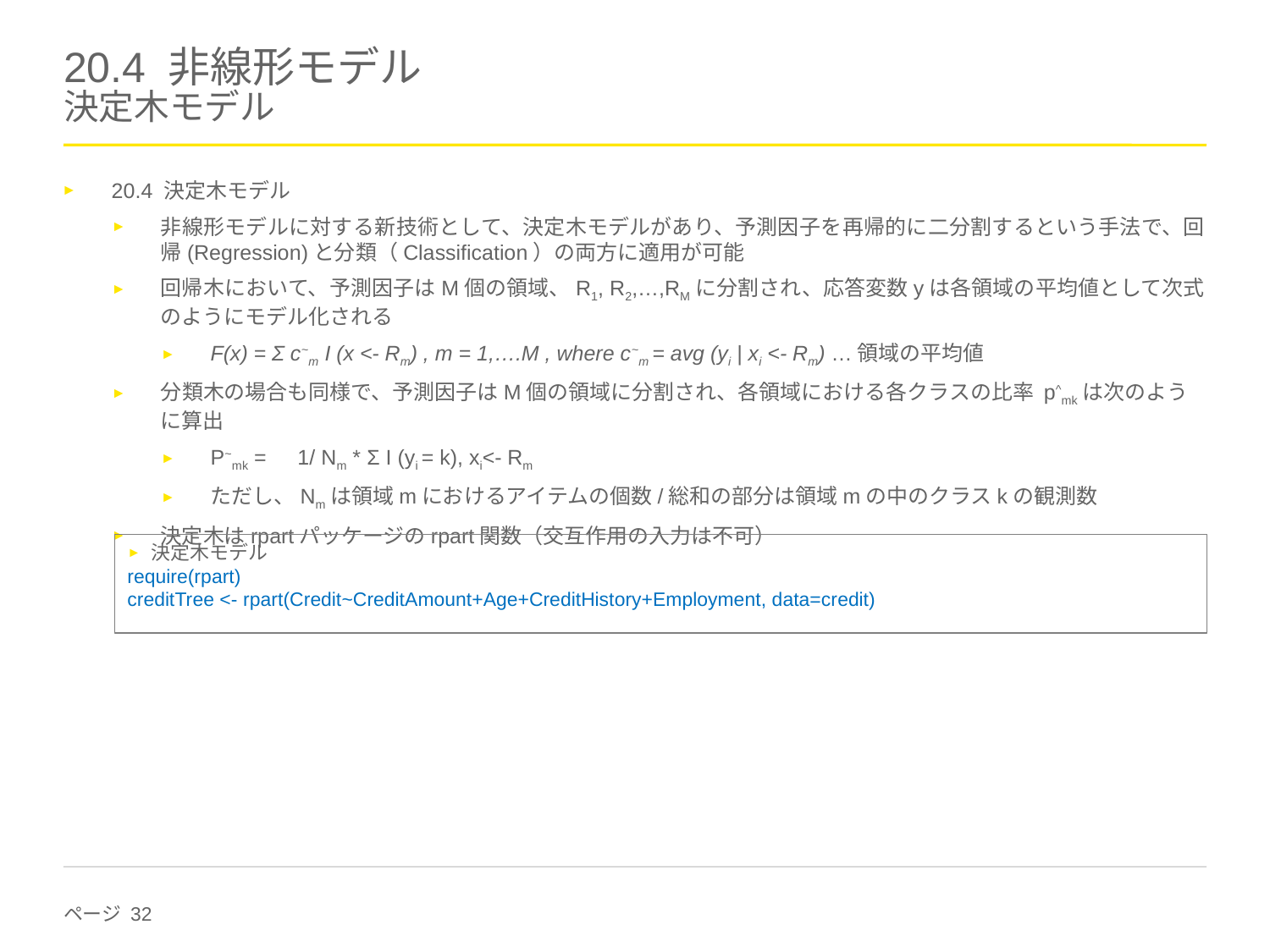

# 20.4 非線形モデル 決定木モデル
20.4 決定木モデル
非線形モデルに対する新技術として、決定木モデルがあり、予測因子を再帰的に二分割するという手法で、回帰(Regression)と分類（Classification）の両方に適用が可能
回帰木において、予測因子はM個の領域、R1, R2,…,RMに分割され、応答変数yは各領域の平均値として次式のようにモデル化される
F(x) = Σ c~m I (x <- Rm) , m = 1,….M , where c~m = avg (yi | xi <- Rm) …領域の平均値
分類木の場合も同様で、予測因子はM個の領域に分割され、各領域における各クラスの比率 p^mkは次のように算出
P~mk =　1/ Nm * Σ I (yi = k), xi<- Rm
ただし、Nmは領域mにおけるアイテムの個数/総和の部分は領域mの中のクラスkの観測数
決定木はrpartパッケージのrpart関数（交互作用の入力は不可）
決定木モデル
require(rpart)
creditTree <- rpart(Credit~CreditAmount+Age+CreditHistory+Employment, data=credit)